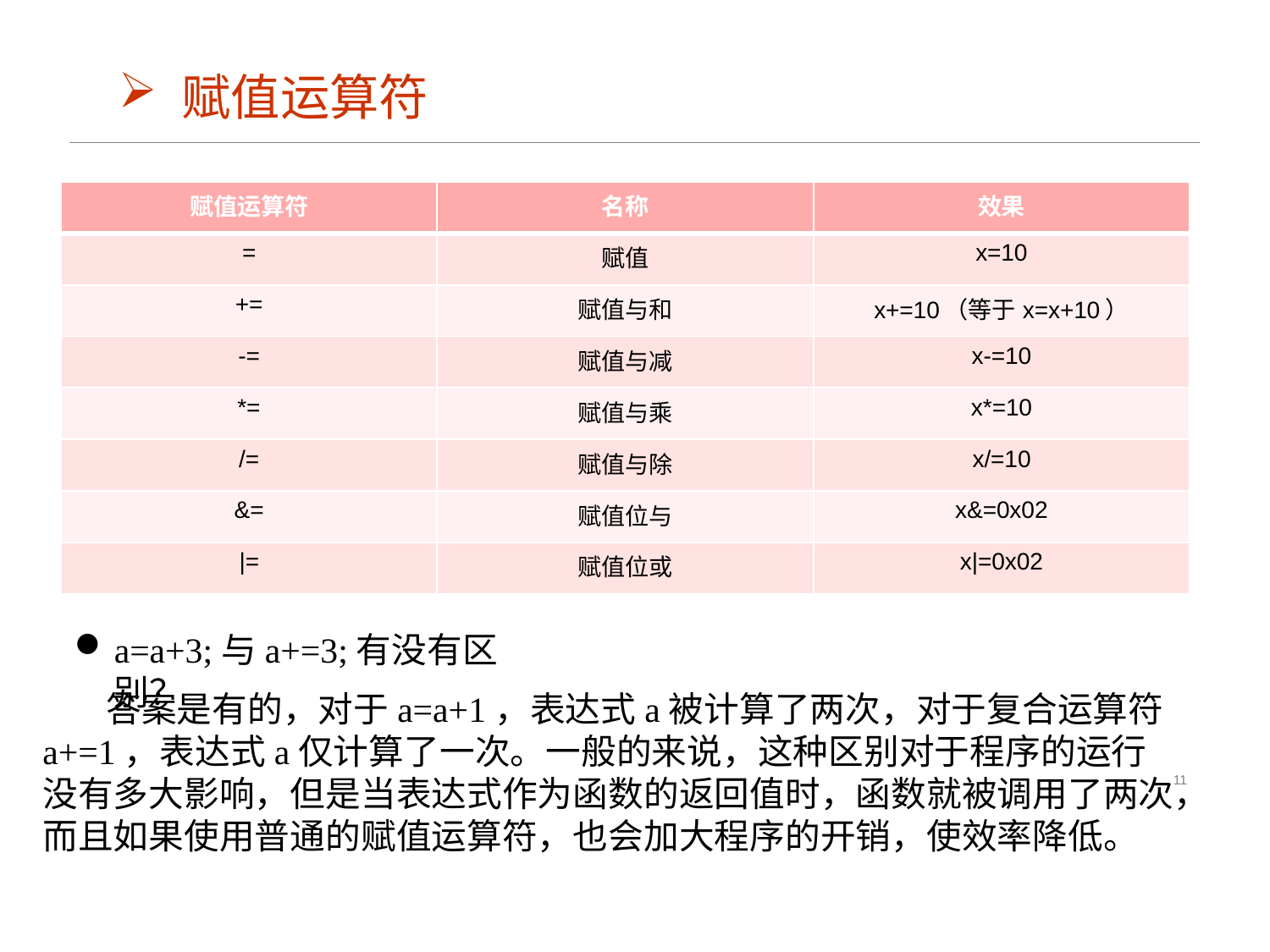

赋值运算符
| 赋值运算符 | 名称 | 效果 |
| --- | --- | --- |
| = | 赋值 | x=10 |
| += | 赋值与和 | x+=10（等于x=x+10） |
| -= | 赋值与减 | x-=10 |
| \*= | 赋值与乘 | x\*=10 |
| /= | 赋值与除 | x/=10 |
| &= | 赋值位与 | x&=0x02 |
| |= | 赋值位或 | x|=0x02 |

a=a+3;与a+=3;有没有区别？
答案是有的，对于a=a+1，表达式a被计算了两次，对于复合运算符a+=1，表达式a仅计算了一次。一般的来说，这种区别对于程序的运行没有多大影响，但是当表达式作为函数的返回值时，函数就被调用了两次，而且如果使用普通的赋值运算符，也会加大程序的开销，使效率降低。
11